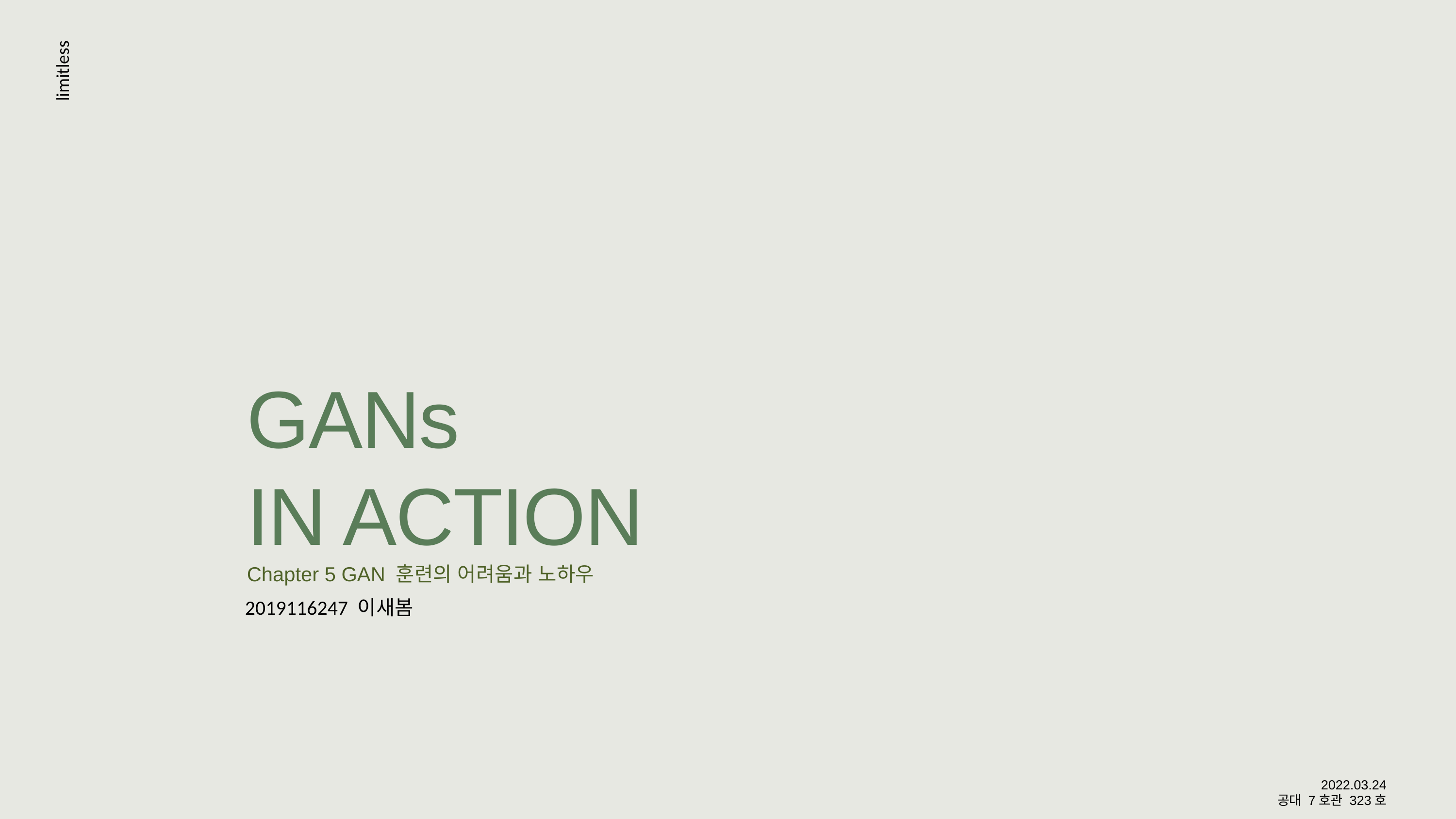

limitless
GANs
IN ACTION
Chapter 5 GAN 훈련의 어려움과 노하우
2019116247 이새봄
2022.03.24
공대 7호관 323호